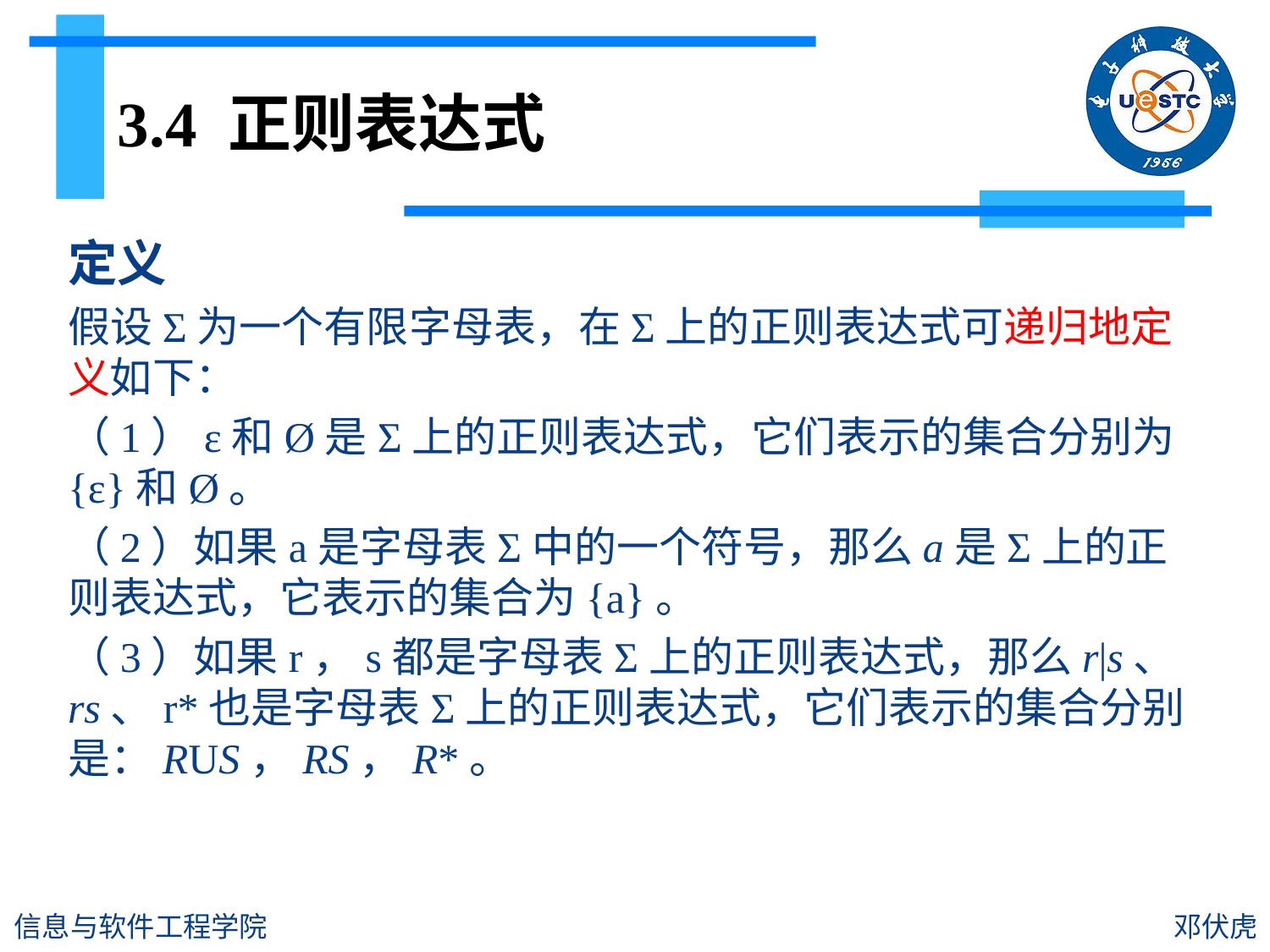

# 3.4 正则表达式
定义
假设Σ为一个有限字母表，在Σ上的正则表达式可递归地定义如下：
（1）ε和Ø是Σ上的正则表达式，它们表示的集合分别为{ε}和Ø。
（2）如果a是字母表Σ中的一个符号，那么a是Σ上的正则表达式，它表示的集合为{a}。
（3）如果r，s都是字母表Σ上的正则表达式，那么r|s、rs、r*也是字母表Σ上的正则表达式，它们表示的集合分别是：RUS，RS，R*。

25
信息与软件工程学院
邓伏虎